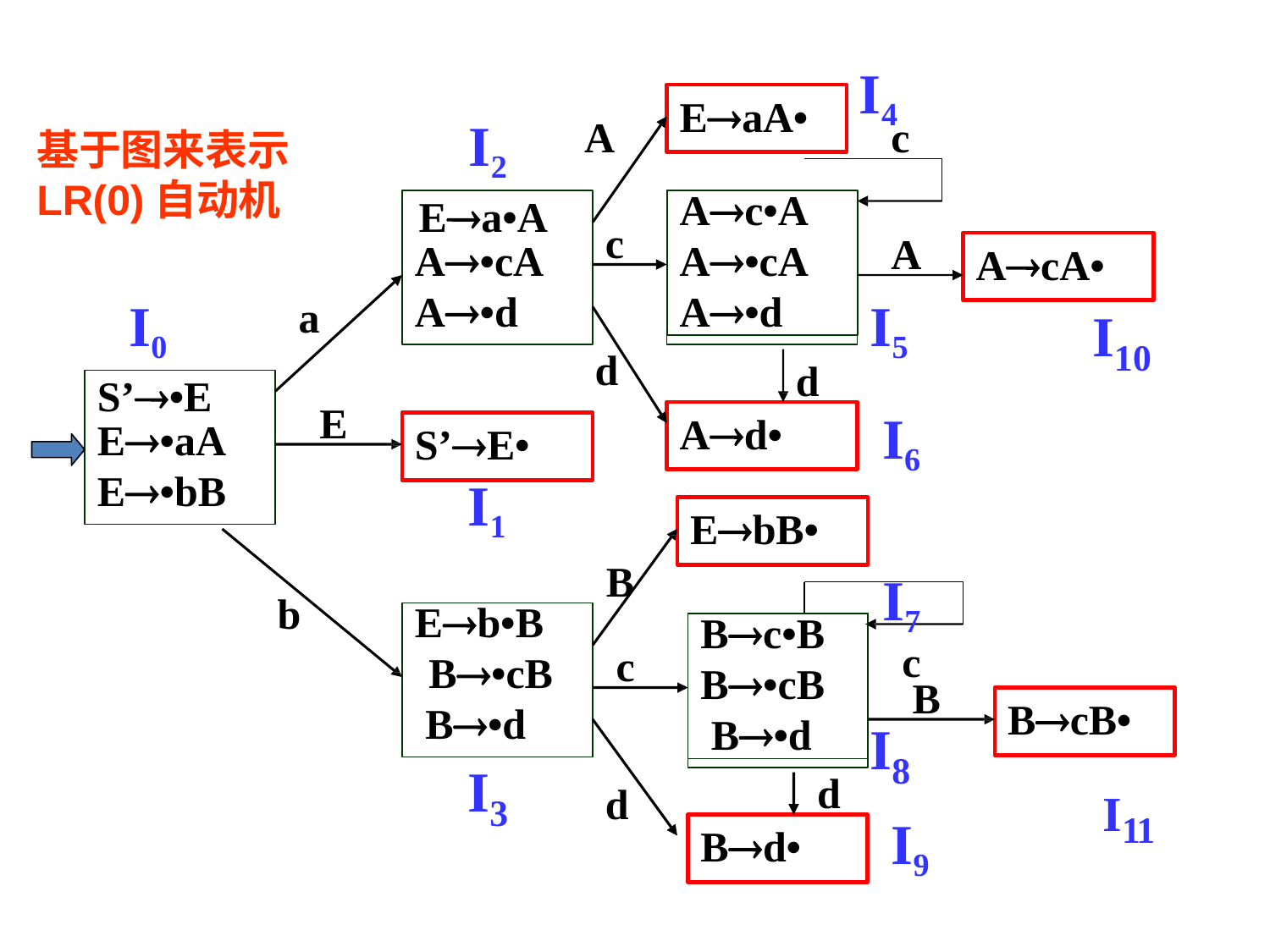

# I4

E→aA•
I2
E→a•A
A
c

基于图来表示
LR(0)自动机

A→c•A
A→•cA  A→•d

c
A
I5
I6  I7
c
A→•cA  A→•d

A→cA•

I0
S’→•E
a
I

10
d

d

E

A→d•
E→•aA  E→•bB

S’→E•
I1

E→bB•

B
c

b
E→b•B  B→•cB  B→•d

B→c•B
B→•cB  B→•d

B
B→cB•
I11

I

8
I
d

d
3
I9

B→d•